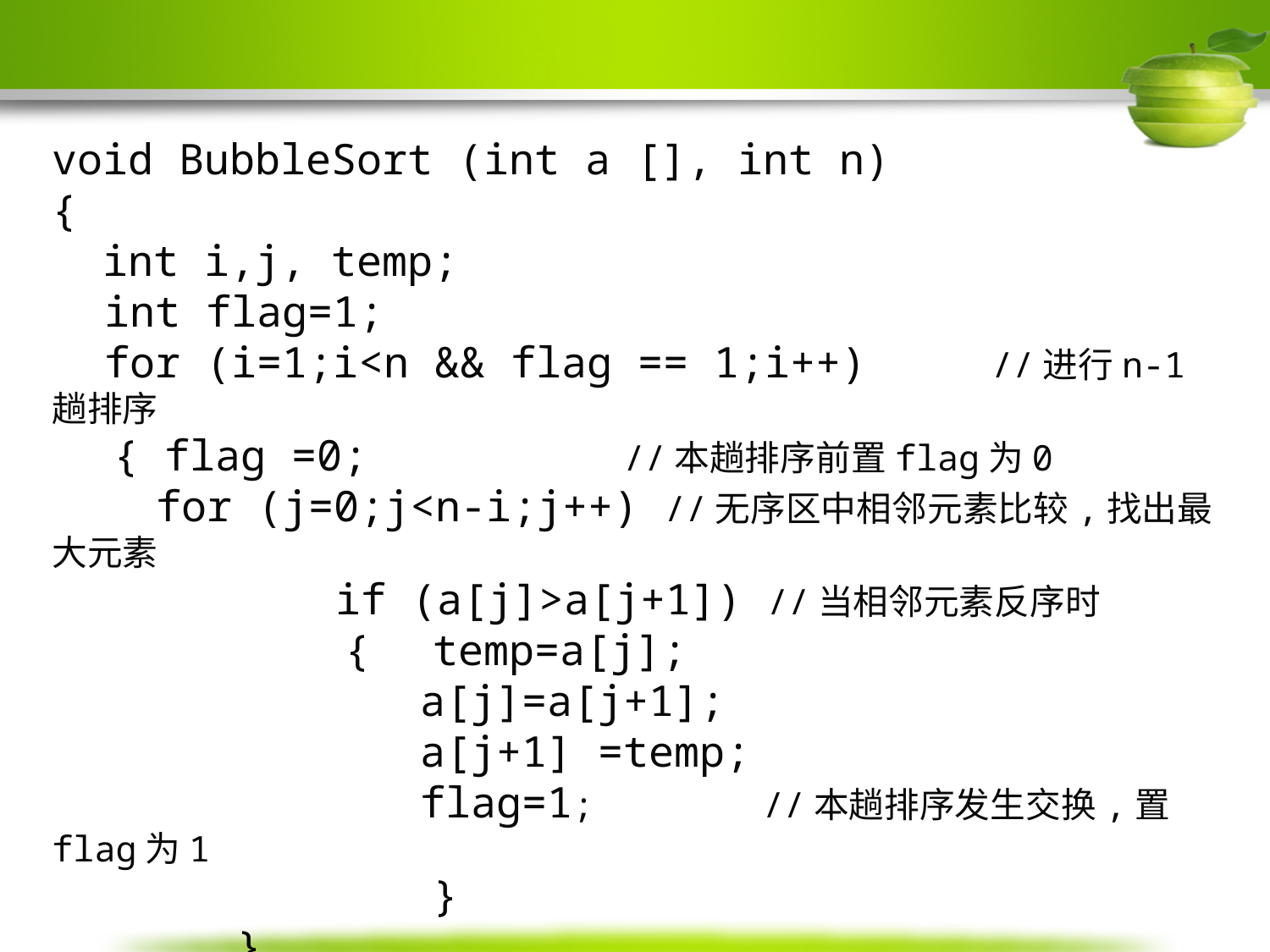

void BubbleSort (int a [], int n)
{
  int i,j, temp;
　int flag=1;
　for (i=1;i<n && flag == 1;i++)	  //进行n-1趟排序
　 { flag =0;	         //本趟排序前置flag为0
　　 for (j=0;j<n-i;j++) //无序区中相邻元素比较,找出最大元素
　　　　　　  if (a[j]>a[j+1]) //当相邻元素反序时
　　　　　　   {	temp=a[j];
　　　　　　　　  a[j]=a[j+1];
　　　　　　　　  a[j+1] =temp;
　　　　　　　　  flag=1;        //本趟排序发生交换,置flag为1
	          }
　　　     }
　　   }